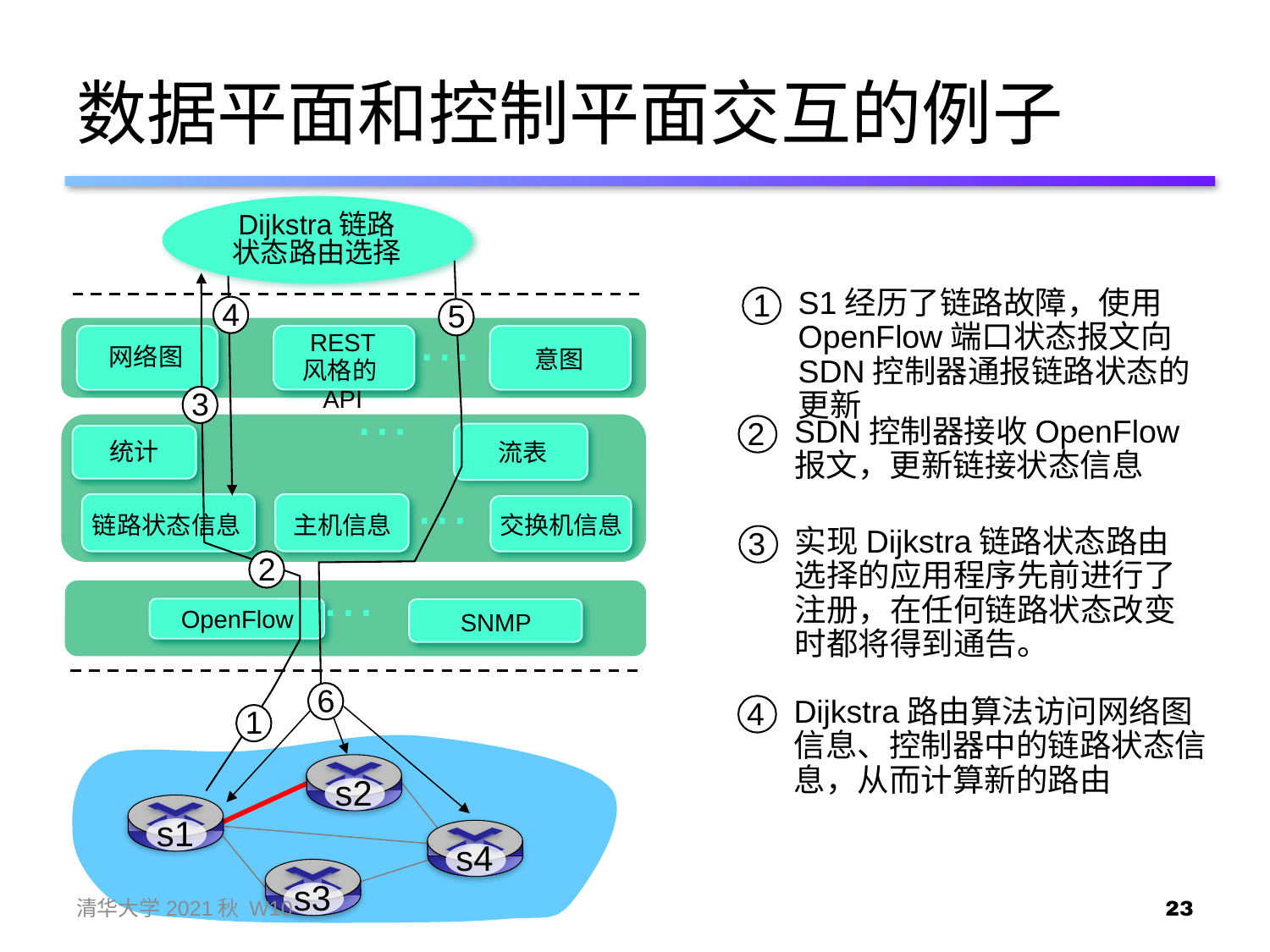

# 数据平面和控制平面交互的例子

Dijkstra链路
状态路由选择

1

S1经历了链路故障，使用OpenFlow端口状态报文向SDN控制器通报链路状态的更新
4

5

…

REST
风格的API

意图

网络图
…
3

2

SDN控制器接收OpenFlow报文，更新链接状态信息

流表

统计
…

链路状态信息

主机信息

交换机信息
3

实现Dijkstra链路状态路由选择的应用程序先前进行了注册，在任何链路状态改变时都将得到通告。
2

…

OpenFlow

SNMP
6

4

Dijkstra路由算法访问网络图信息、控制器中的链路状态信息，从而计算新的路由
1

s2

s1

s4

s3

清华大学2021秋 W10
23